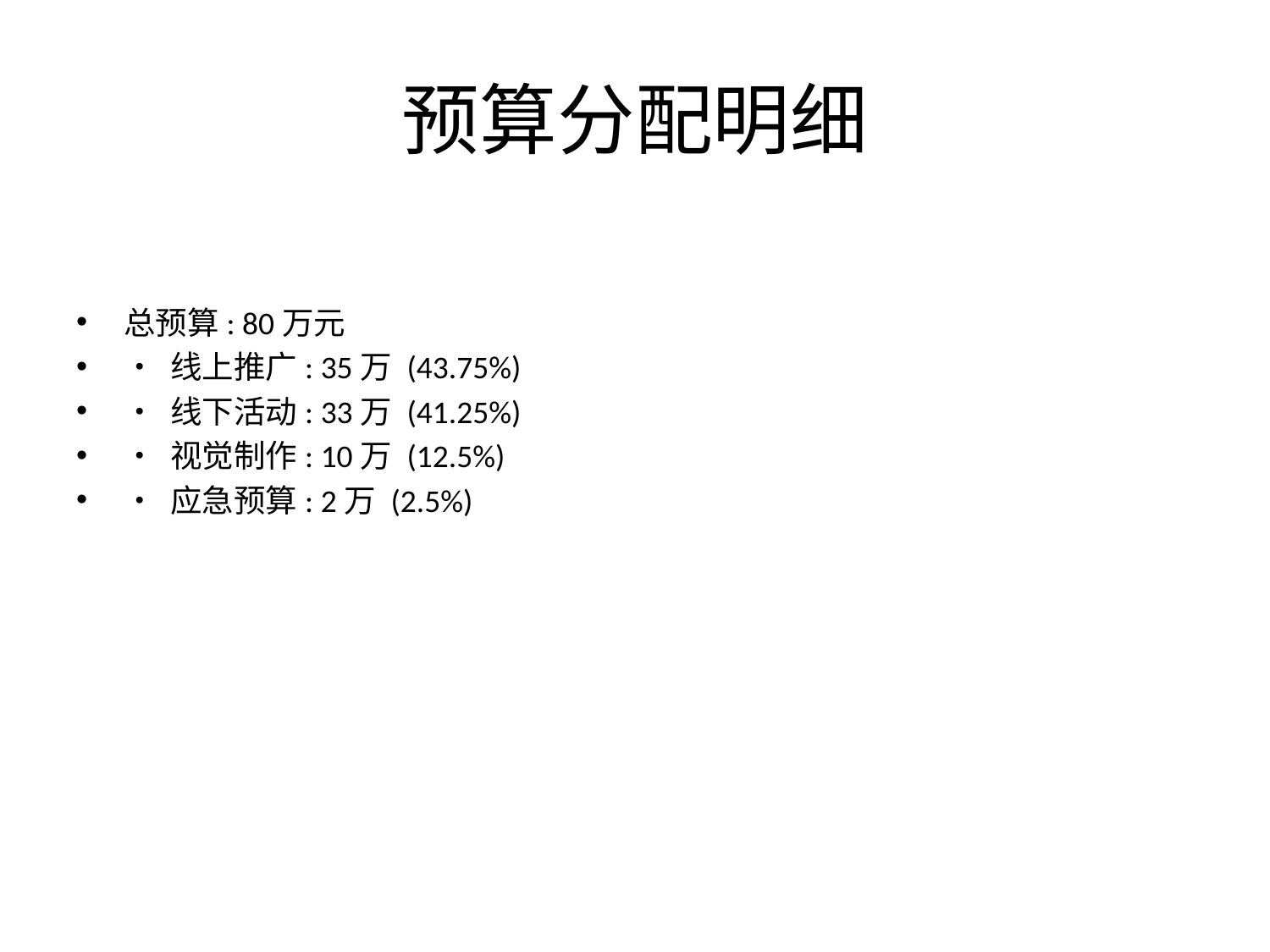

# 预算分配明细

总预算: 80万元
• 线上推广: 35万 (43.75%)
• 线下活动: 33万 (41.25%)
• 视觉制作: 10万 (12.5%)
• 应急预算: 2万 (2.5%)